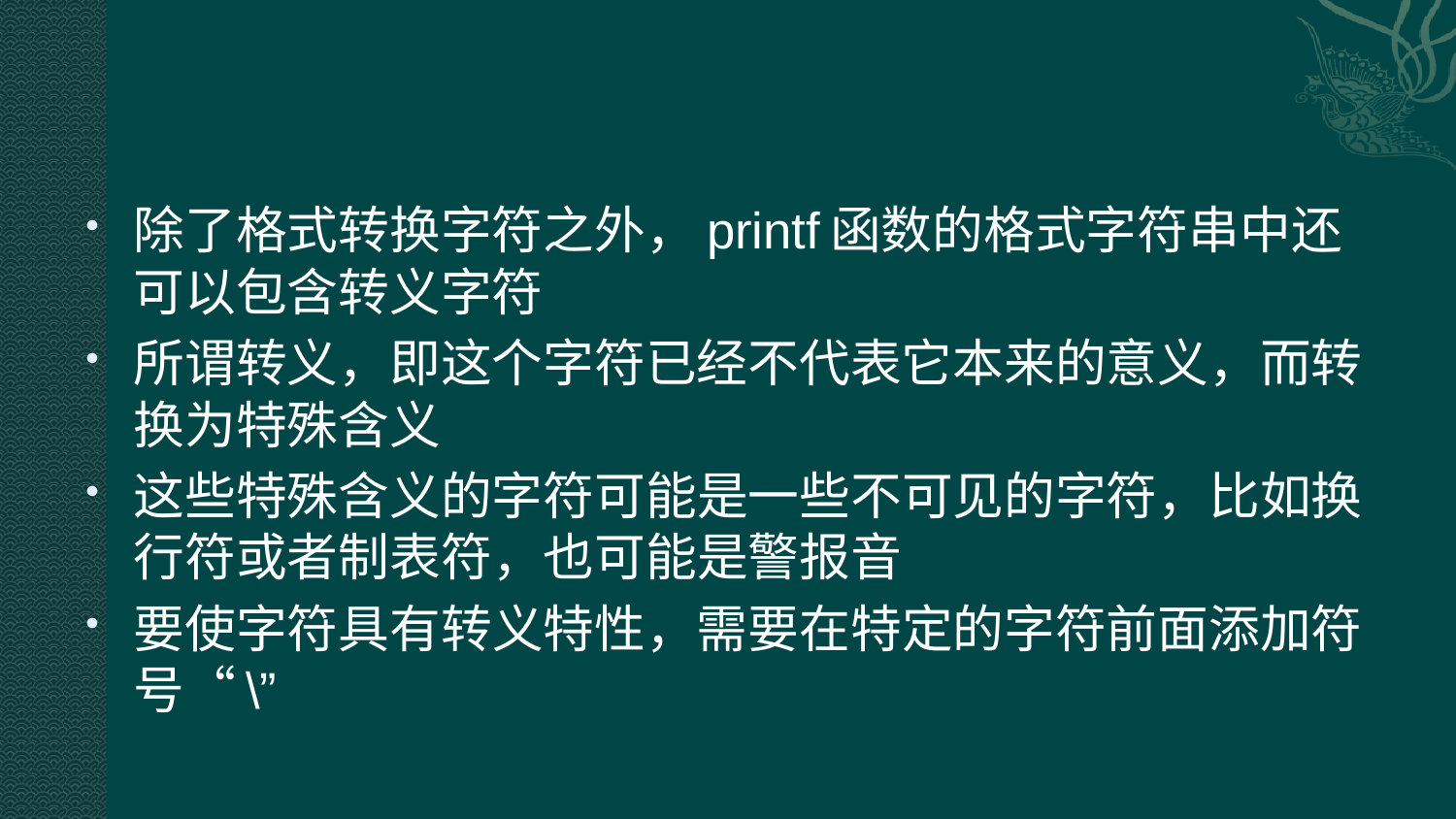

#
除了格式转换字符之外，printf函数的格式字符串中还可以包含转义字符
所谓转义，即这个字符已经不代表它本来的意义，而转换为特殊含义
这些特殊含义的字符可能是一些不可见的字符，比如换行符或者制表符，也可能是警报音
要使字符具有转义特性，需要在特定的字符前面添加符号“\”